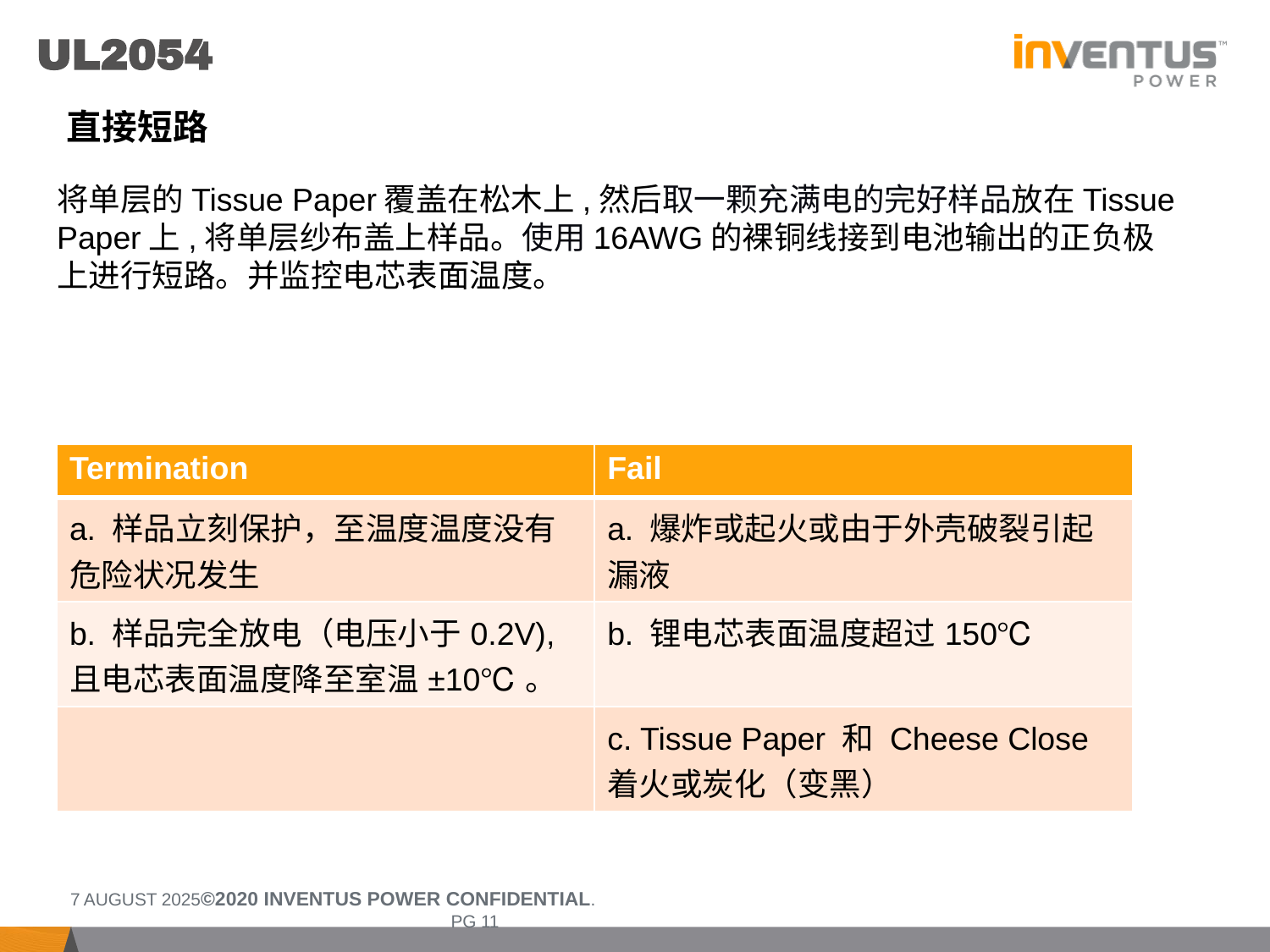

# UL2054
直接短路
将单层的Tissue Paper覆盖在松木上,然后取一颗充满电的完好样品放在Tissue Paper上,将单层纱布盖上样品。使用16AWG的裸铜线接到电池输出的正负极上进行短路。并监控电芯表面温度。

| Termination | Fail |
| --- | --- |
| a. 样品立刻保护，至温度温度没有危险状况发生 | a. 爆炸或起火或由于外壳破裂引起漏液 |
| b. 样品完全放电（电压小于0.2V),且电芯表面温度降至室温±10℃。 | b. 锂电芯表面温度超过150℃ |
|  | c. Tissue Paper 和 Cheese Close 着火或炭化（变黑） |